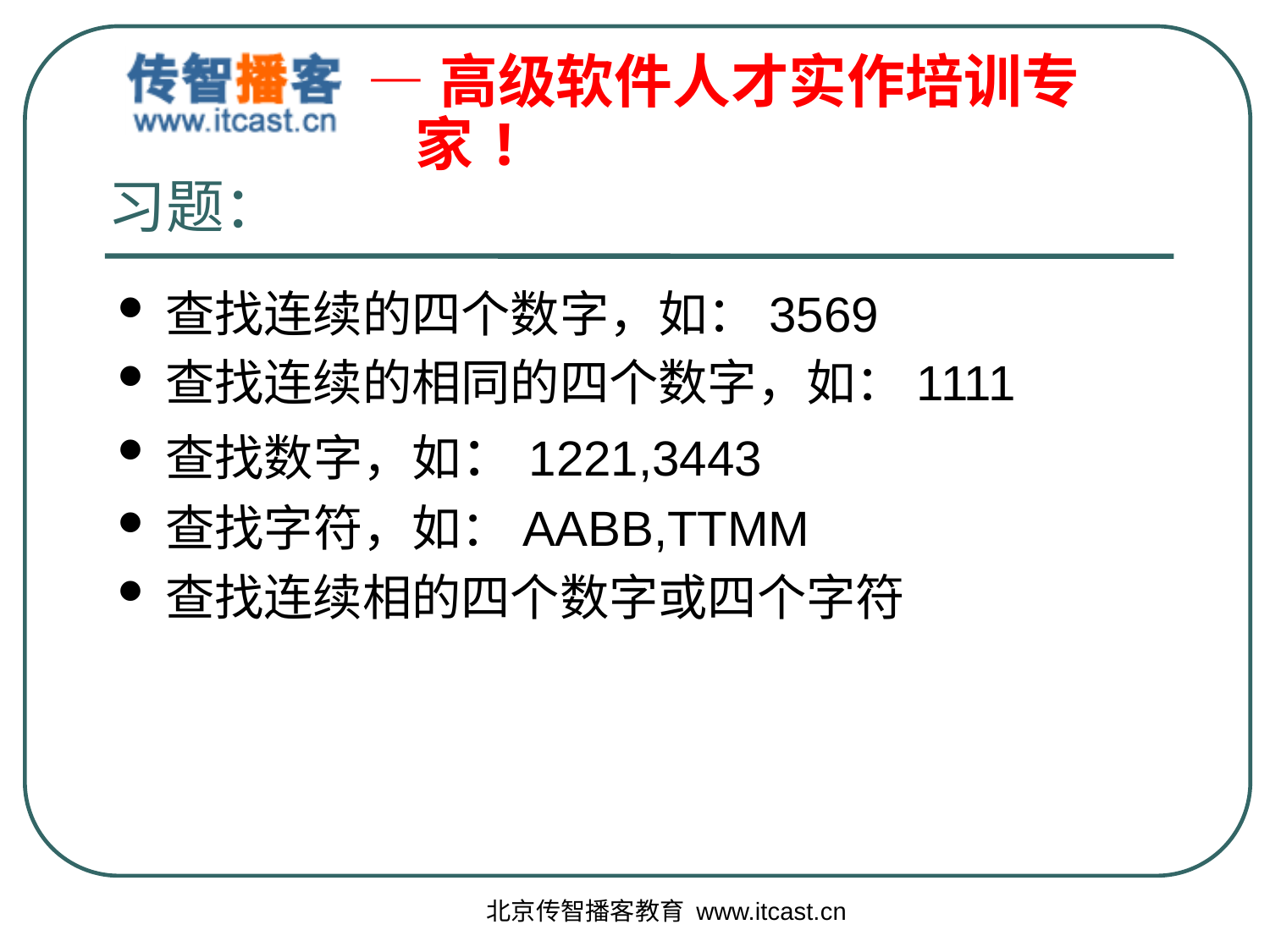

# 习题：
查找连续的四个数字，如：3569
查找连续的相同的四个数字，如：1111
查找数字，如：1221,3443
查找字符，如：AABB,TTMM
查找连续相的四个数字或四个字符
北京传智播客教育 www.itcast.cn